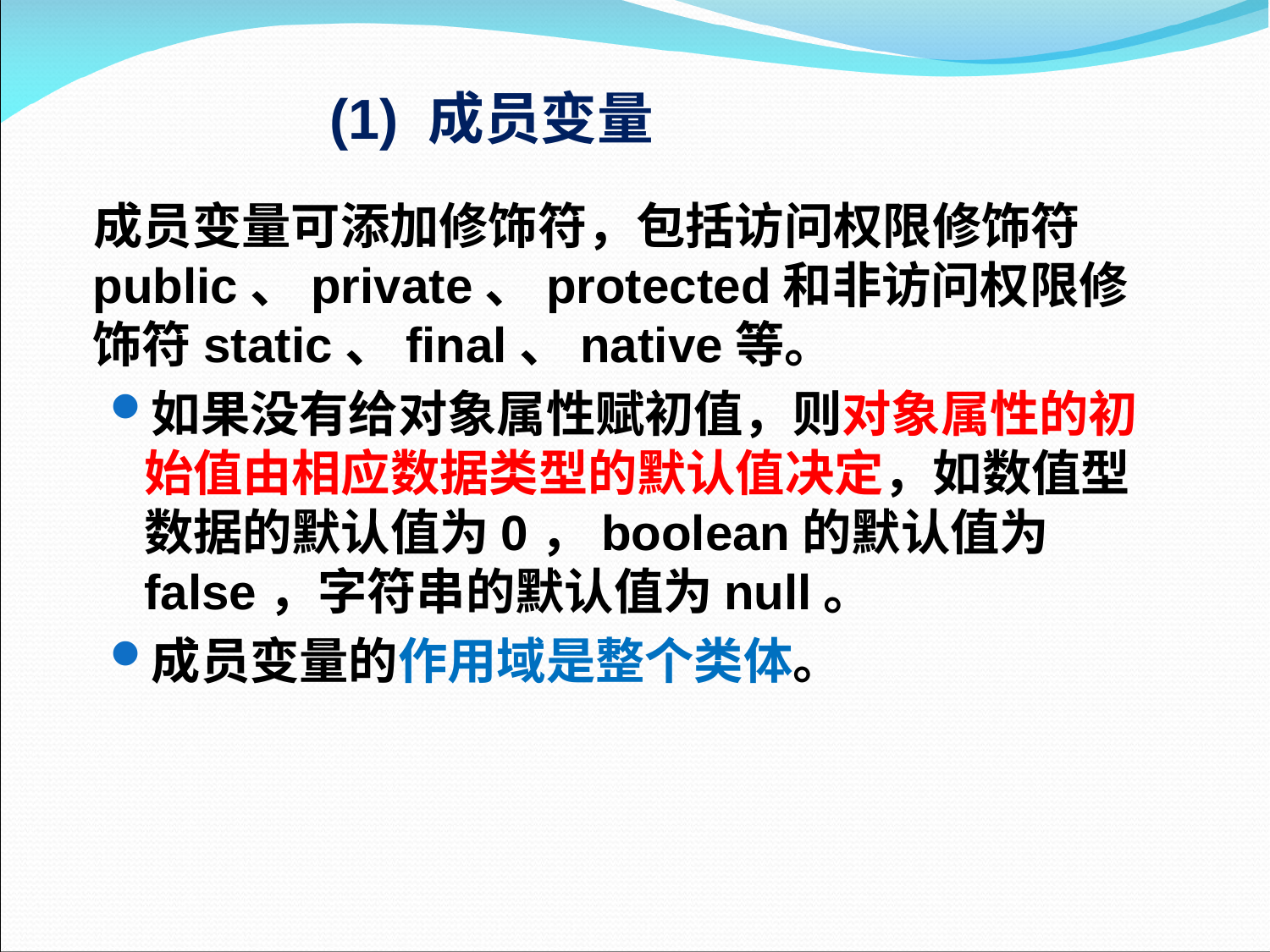

(1) 成员变量
   成员变量可添加修饰符，包括访问权限修饰符public、private、protected和非访问权限修饰符static、final、native等。
如果没有给对象属性赋初值，则对象属性的初始值由相应数据类型的默认值决定，如数值型数据的默认值为0，boolean的默认值为false，字符串的默认值为null。
成员变量的作用域是整个类体。